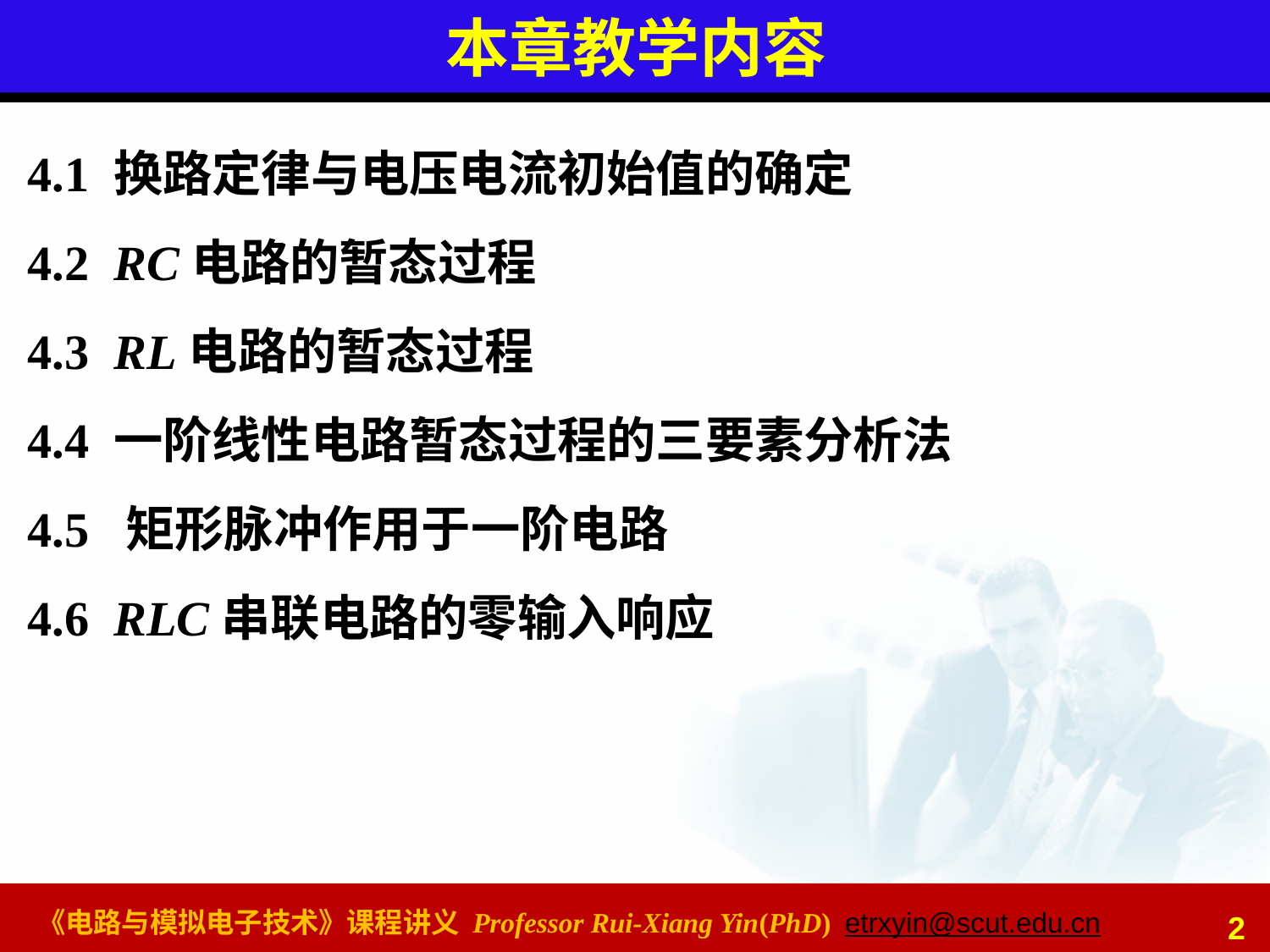

# 本章教学内容
4.1 换路定律与电压电流初始值的确定
4.2  RC电路的暂态过程
4.3  RL电路的暂态过程
4.4 一阶线性电路暂态过程的三要素分析法
4.5  矩形脉冲作用于一阶电路
4.6  RLC串联电路的零输入响应
2